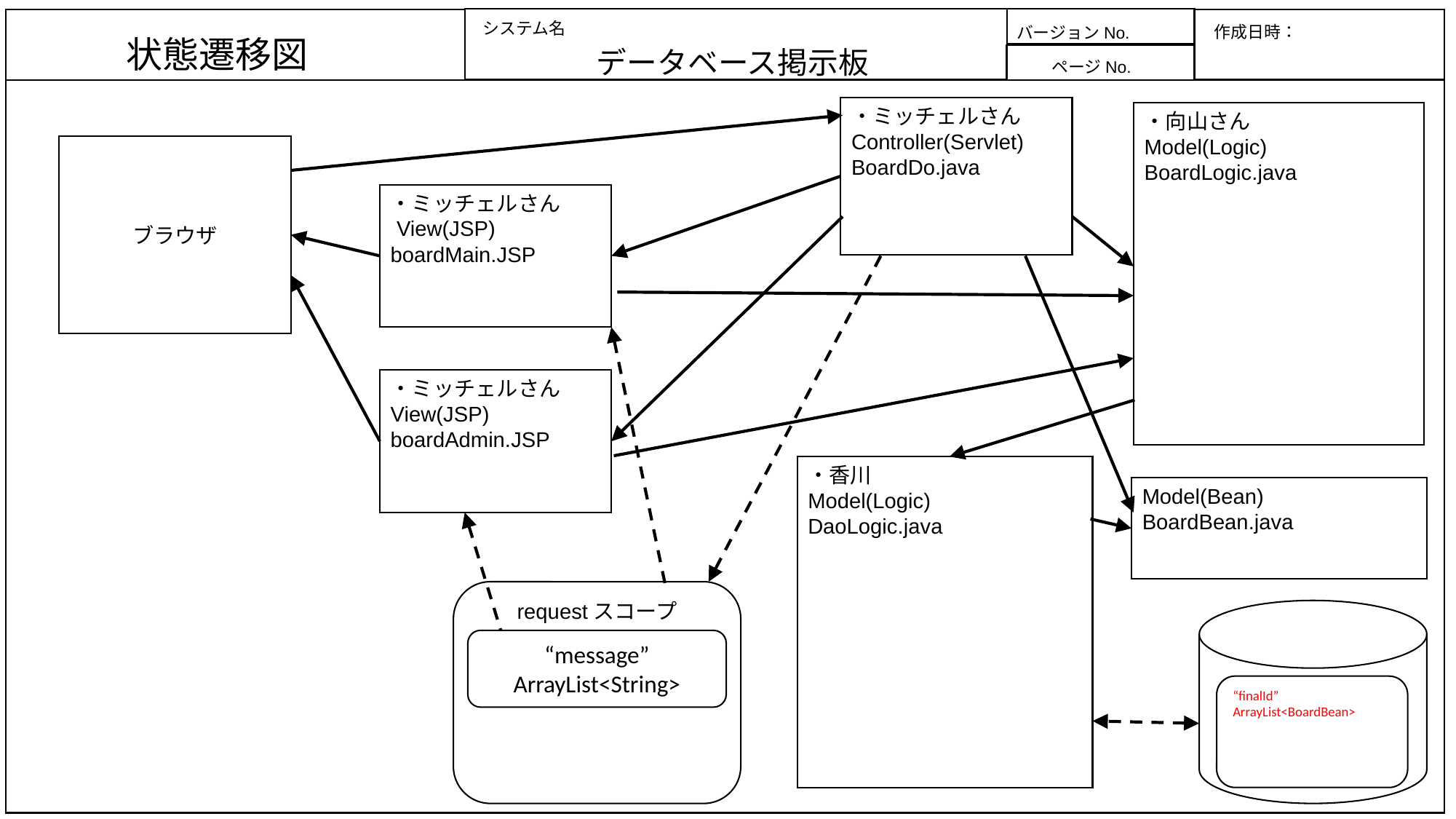

システム名
作成日時：
バージョンNo.
状態遷移図
データベース掲示板

ページNo.

・ミッチェルさん
Controller(Servlet)
BoardDo.java
・向山さん
Model(Logic)
BoardLogic.java
ブラウザ
・ミッチェルさん
 View(JSP)
boardMain.JSP
・ミッチェルさん
View(JSP)
boardAdmin.JSP
・香川
Model(Logic)
DaoLogic.java

Model(Bean)
BoardBean.java
requestスコープ

“message”
ArrayList<String>
“finalId”
ArrayList<BoardBean>